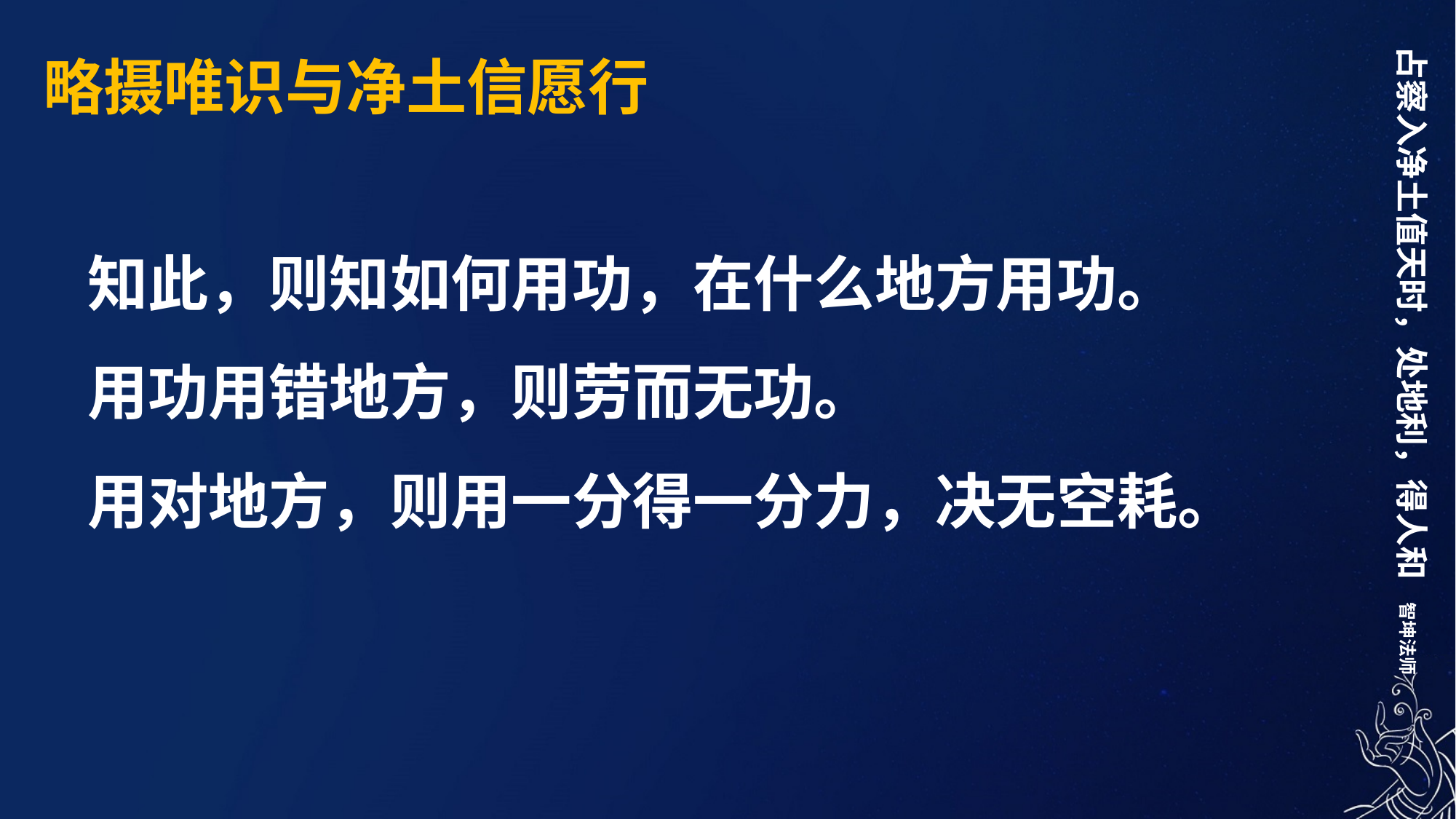

略摄唯识与净土信愿行
知此，则知如何用功，在什么地方用功。
用功用错地方，则劳而无功。
用对地方，则用一分得一分力，决无空耗。